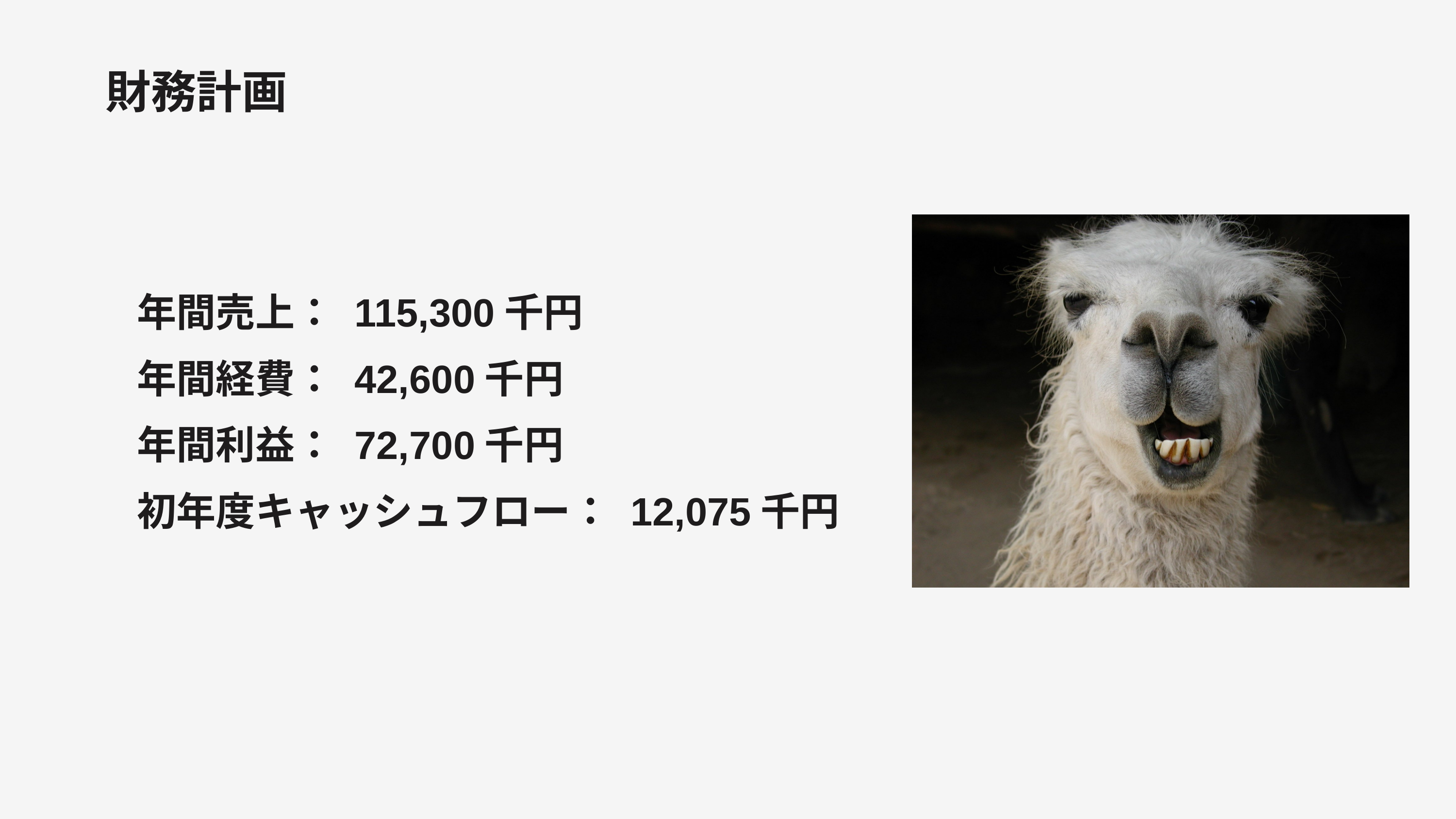

財務計画

年間売上： 115,300千円
年間経費： 42,600千円
年間利益： 72,700千円
初年度キャッシュフロー： 12,075千円